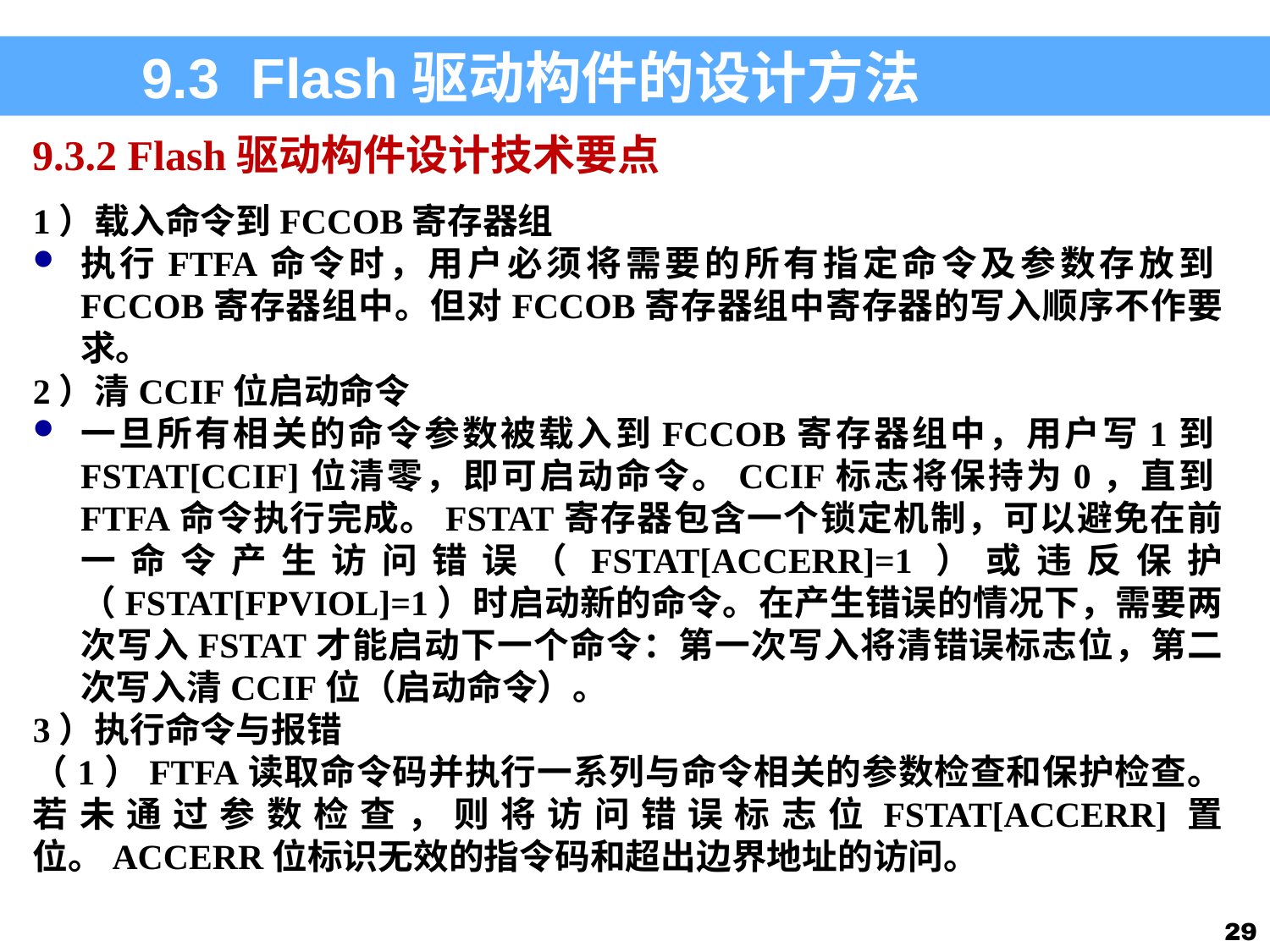

9.3  Flash驱动构件的设计方法
9.3.2 Flash驱动构件设计技术要点
1）载入命令到FCCOB寄存器组
执行FTFA命令时，用户必须将需要的所有指定命令及参数存放到FCCOB寄存器组中。但对FCCOB寄存器组中寄存器的写入顺序不作要求。
2）清CCIF位启动命令
一旦所有相关的命令参数被载入到FCCOB寄存器组中，用户写1到FSTAT[CCIF]位清零，即可启动命令。CCIF标志将保持为0，直到FTFA命令执行完成。FSTAT寄存器包含一个锁定机制，可以避免在前一命令产生访问错误（FSTAT[ACCERR]=1）或违反保护（FSTAT[FPVIOL]=1）时启动新的命令。在产生错误的情况下，需要两次写入FSTAT才能启动下一个命令：第一次写入将清错误标志位，第二次写入清CCIF位（启动命令）。
3）执行命令与报错
（1）FTFA读取命令码并执行一系列与命令相关的参数检查和保护检查。若未通过参数检查，则将访问错误标志位FSTAT[ACCERR]置位。ACCERR位标识无效的指令码和超出边界地址的访问。

29